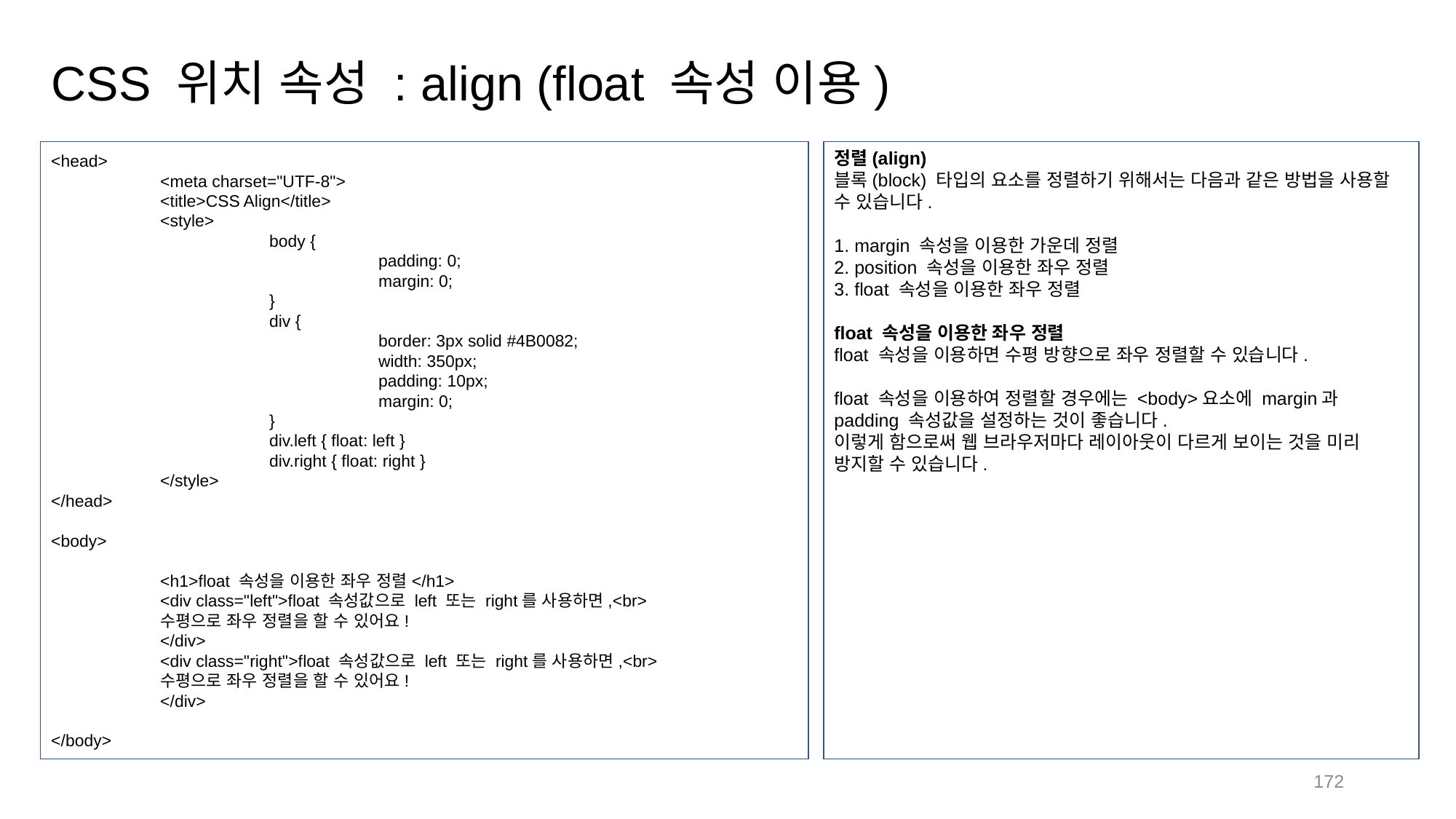

# CSS 위치 속성 : align (float 속성 이용)
<head>
	<meta charset="UTF-8">
	<title>CSS Align</title>
	<style>
		body {
			padding: 0;
			margin: 0;
		}
		div {
			border: 3px solid #4B0082;
			width: 350px;
			padding: 10px;
			margin: 0;
		}
		div.left { float: left }
		div.right { float: right }
	</style>
</head>

<body>

	<h1>float 속성을 이용한 좌우 정렬</h1>
	<div class="left">float 속성값으로 left 또는 right를 사용하면,<br>
	수평으로 좌우 정렬을 할 수 있어요!
	</div>
	<div class="right">float 속성값으로 left 또는 right를 사용하면,<br>
	수평으로 좌우 정렬을 할 수 있어요!
	</div>

</body>
정렬(align)
블록(block) 타입의 요소를 정렬하기 위해서는 다음과 같은 방법을 사용할 수 있습니다.

1. margin 속성을 이용한 가운데 정렬
2. position 속성을 이용한 좌우 정렬
3. float 속성을 이용한 좌우 정렬

float 속성을 이용한 좌우 정렬
float 속성을 이용하면 수평 방향으로 좌우 정렬할 수 있습니다.

float 속성을 이용하여 정렬할 경우에는 <body>요소에 margin과 padding 속성값을 설정하는 것이 좋습니다.
이렇게 함으로써 웹 브라우저마다 레이아웃이 다르게 보이는 것을 미리 방지할 수 있습니다.
172